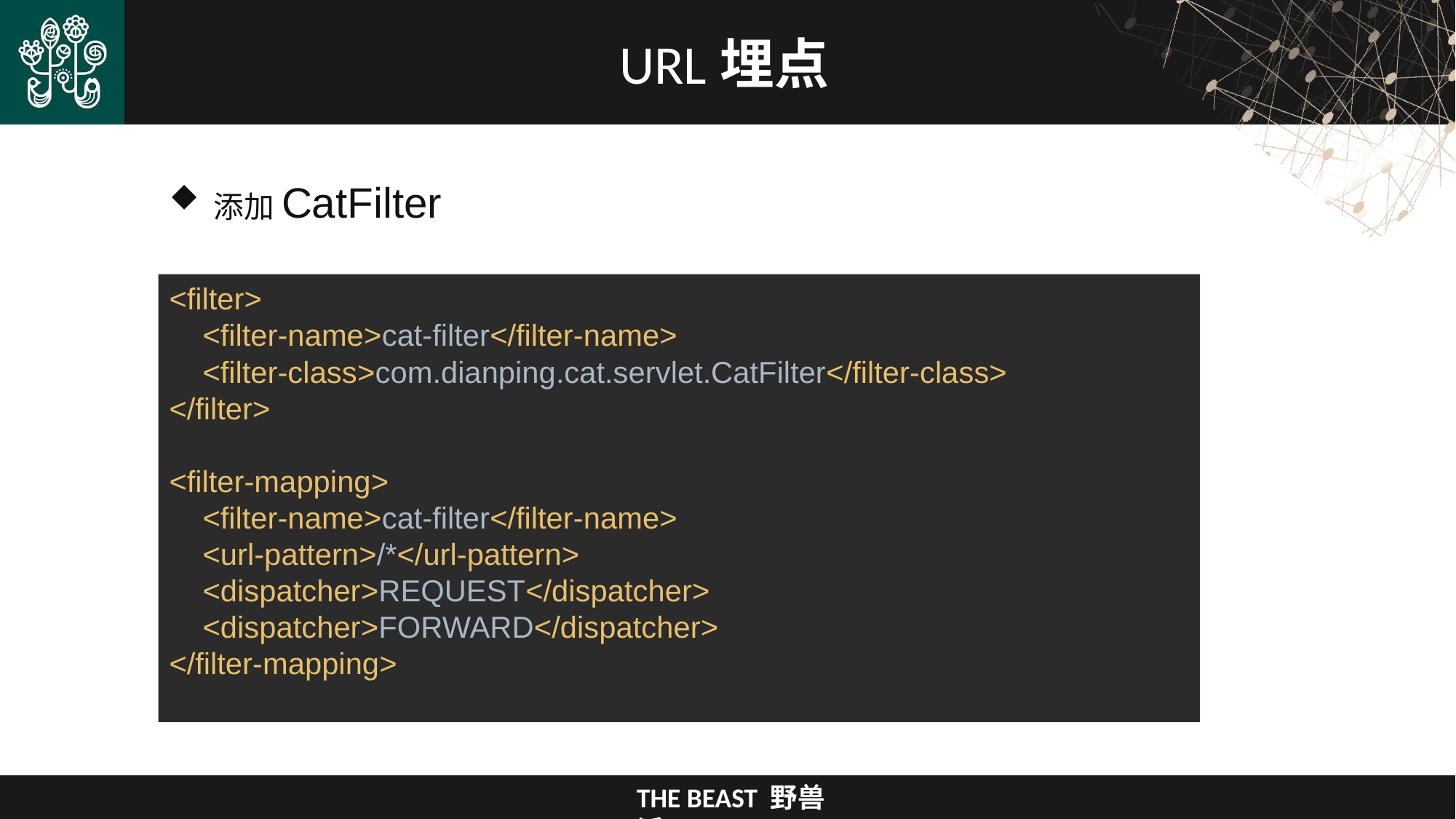

# URL埋点
 添加CatFilter

<filter>
    <filter-name>cat-filter</filter-name>
    <filter-class>com.dianping.cat.servlet.CatFilter</filter-class>
</filter>
<filter-mapping>
    <filter-name>cat-filter</filter-name>
    <url-pattern>/*</url-pattern>
    <dispatcher>REQUEST</dispatcher>
    <dispatcher>FORWARD</dispatcher>
</filter-mapping>